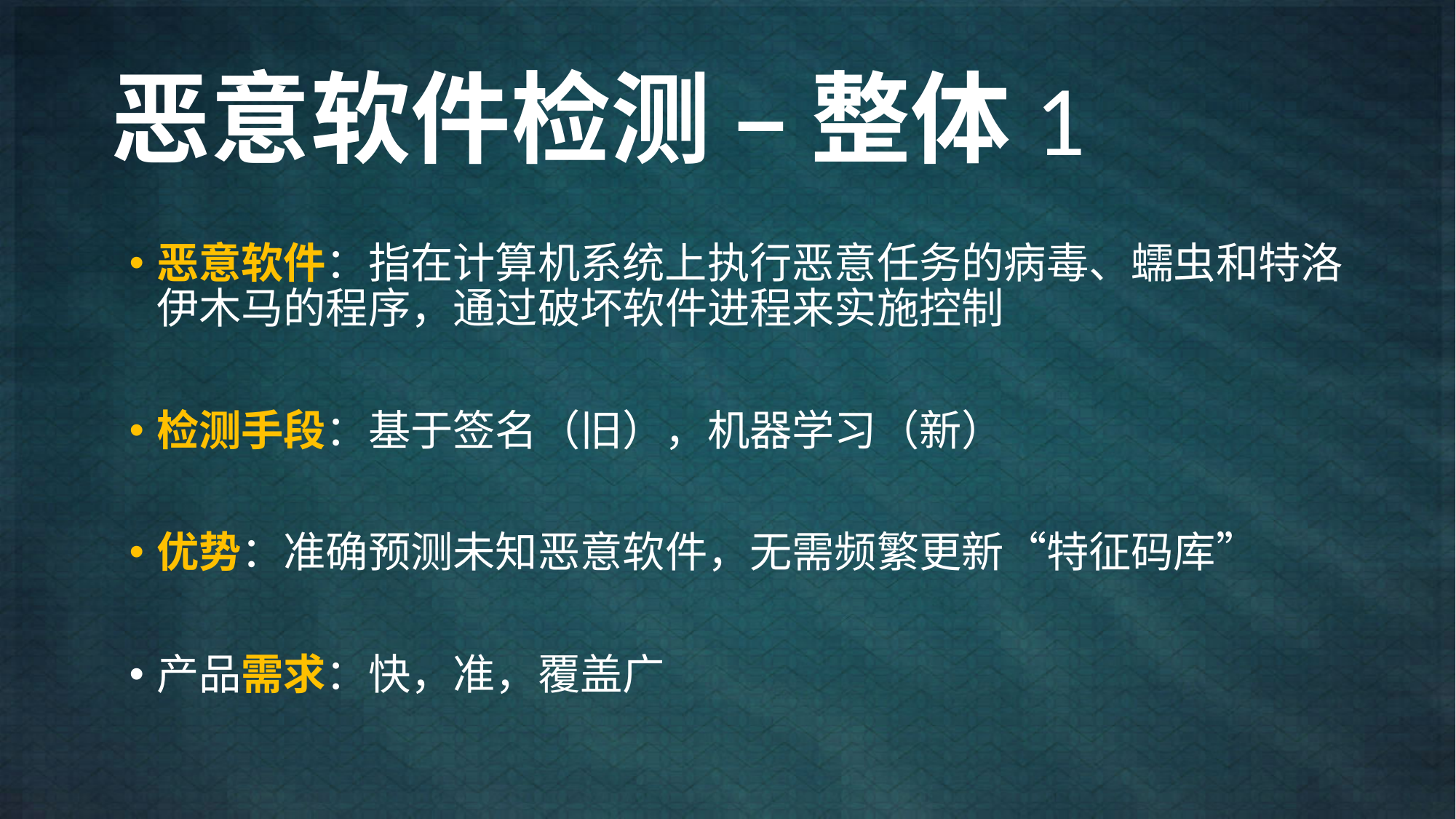

# 恶意软件检测 – 整体1

恶意软件：指在计算机系统上执行恶意任务的病毒、蠕虫和特洛伊木马的程序，通过破坏软件进程来实施控制

检测手段：基于签名（旧），机器学习（新）

优势：准确预测未知恶意软件，无需频繁更新“特征码库”

产品需求：快，准，覆盖广